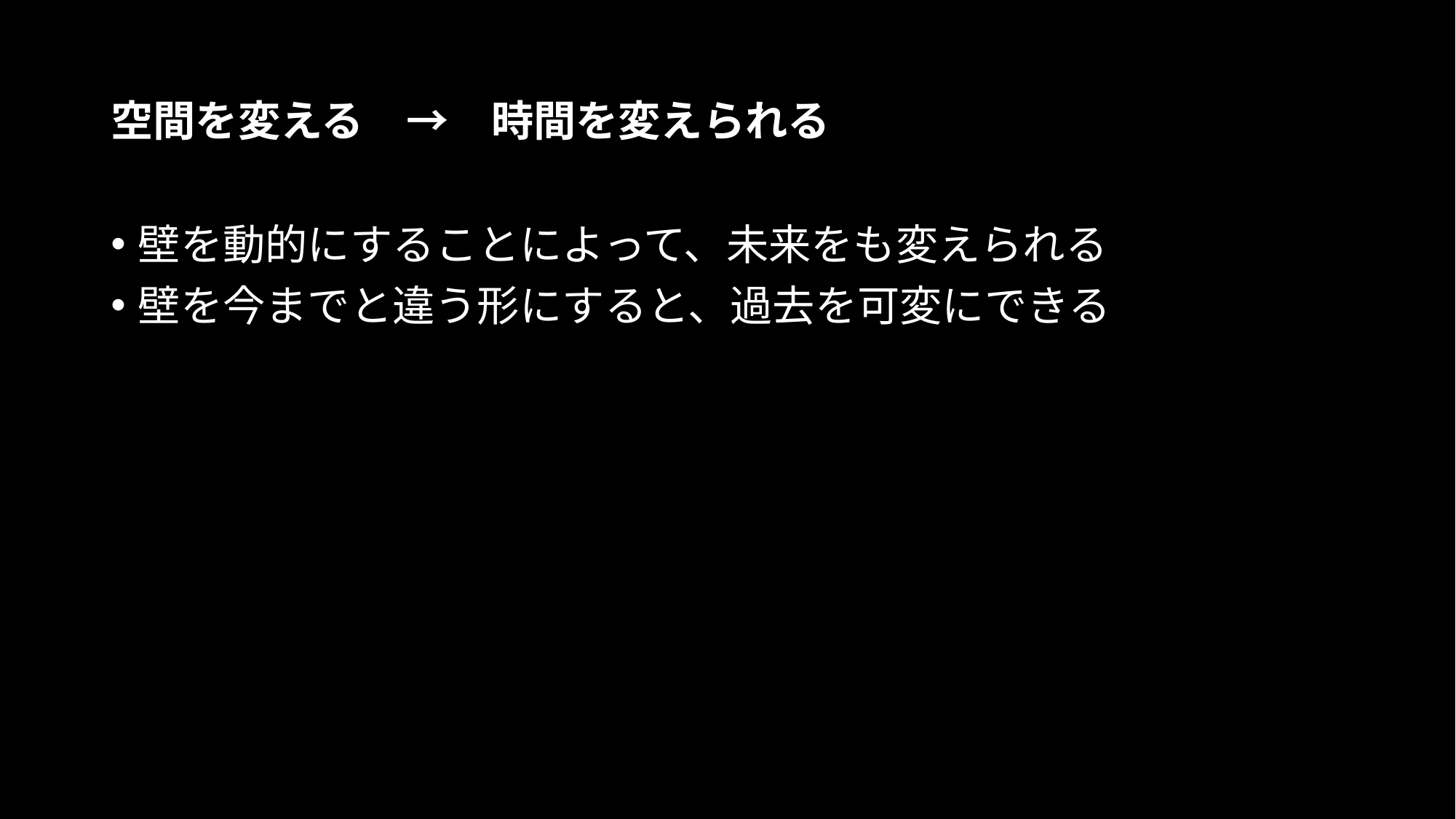

# 空間を変える　→　時間を変えられる
壁を動的にすることによって、未来をも変えられる
壁を今までと違う形にすると、過去を可変にできる